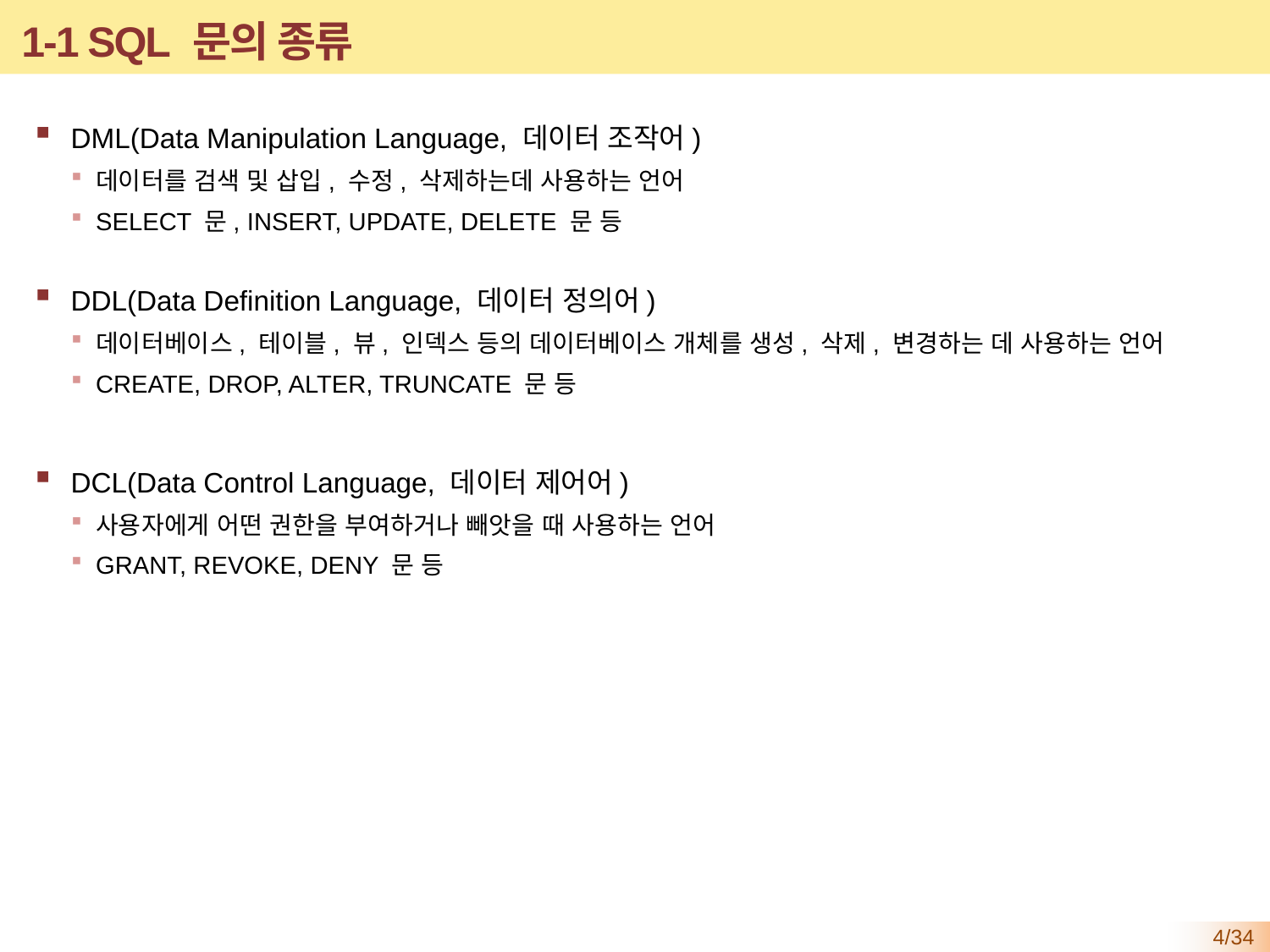

# 1-1 SQL 문의 종류
DML(Data Manipulation Language, 데이터 조작어)
데이터를 검색 및 삽입, 수정, 삭제하는데 사용하는 언어
SELECT 문, INSERT, UPDATE, DELETE 문 등
DDL(Data Definition Language, 데이터 정의어)
데이터베이스, 테이블, 뷰, 인덱스 등의 데이터베이스 개체를 생성, 삭제, 변경하는 데 사용하는 언어
CREATE, DROP, ALTER, TRUNCATE 문 등

DCL(Data Control Language, 데이터 제어어)
사용자에게 어떤 권한을 부여하거나 빼앗을 때 사용하는 언어
GRANT, REVOKE, DENY 문 등